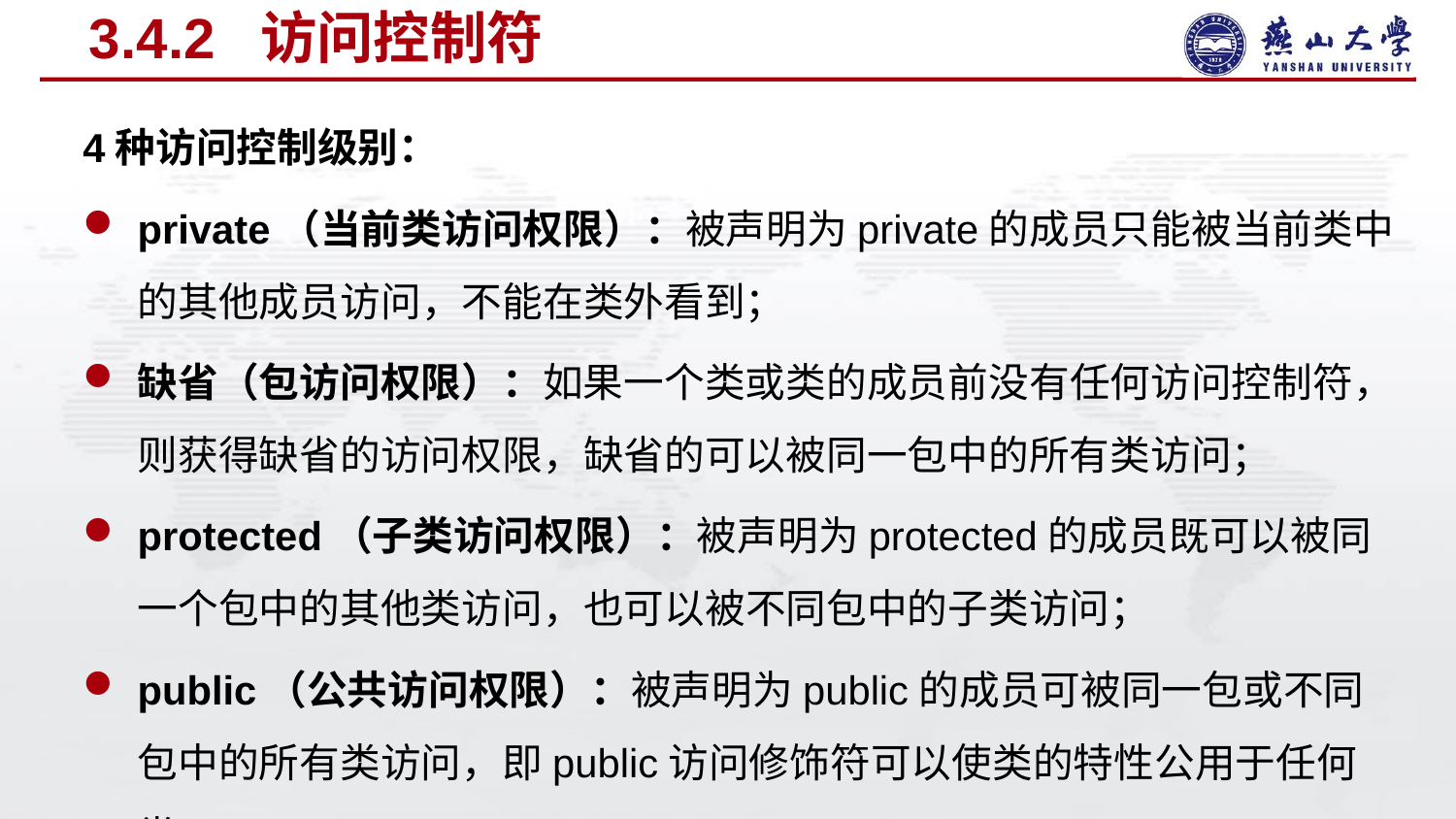

# 3.4.2  访问控制符
4种访问控制级别：
private（当前类访问权限）：被声明为private的成员只能被当前类中的其他成员访问，不能在类外看到；
缺省（包访问权限）：如果一个类或类的成员前没有任何访问控制符，则获得缺省的访问权限，缺省的可以被同一包中的所有类访问；
protected（子类访问权限）：被声明为protected的成员既可以被同一个包中的其他类访问，也可以被不同包中的子类访问；
public（公共访问权限）：被声明为public的成员可被同一包或不同包中的所有类访问，即public访问修饰符可以使类的特性公用于任何类。